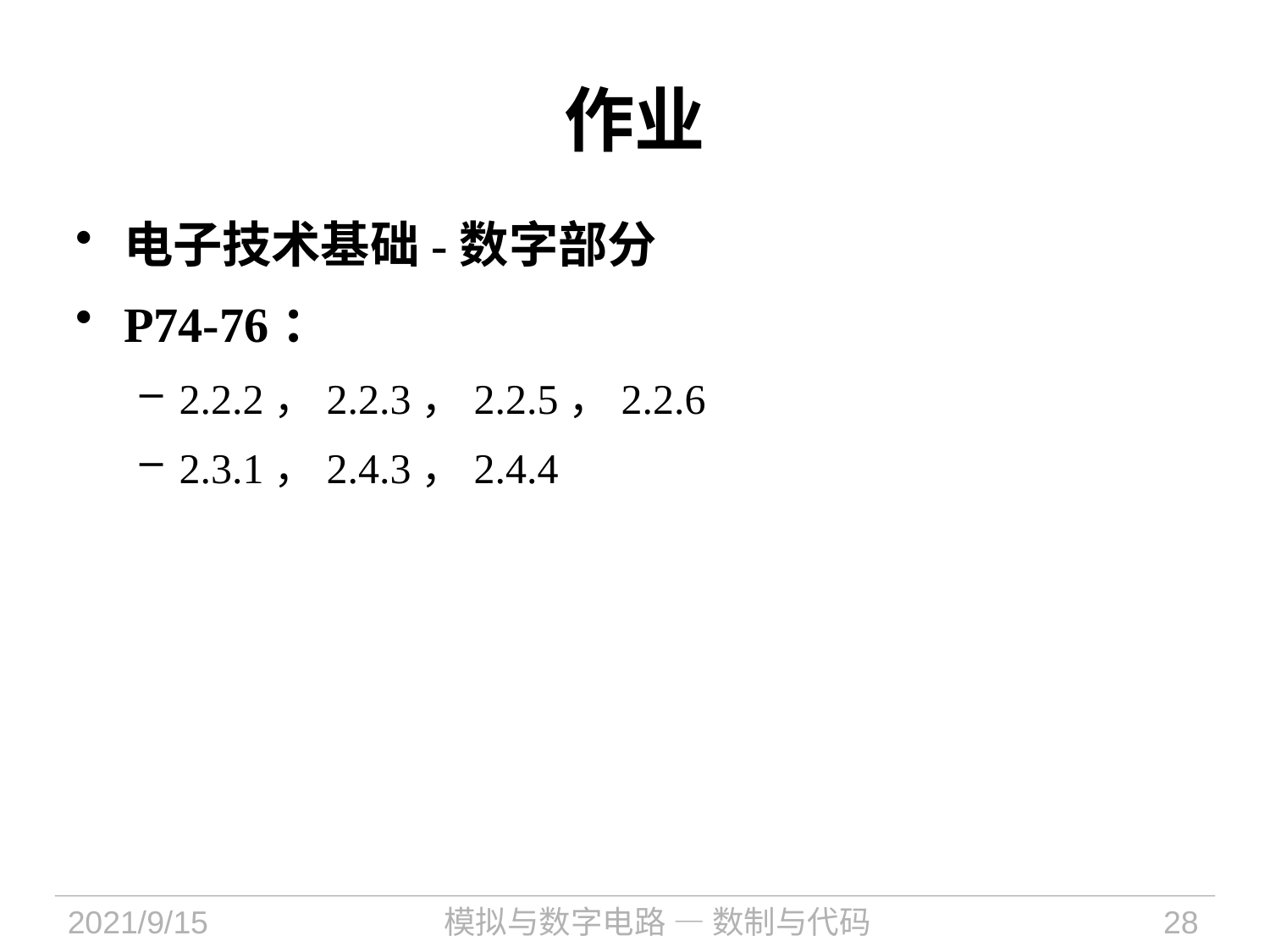

# 作业
电子技术基础-数字部分
P74-76：
2.2.2，2.2.3，2.2.5，2.2.6
2.3.1，2.4.3，2.4.4
2021/9/15
模拟与数字电路 — 数制与代码
28